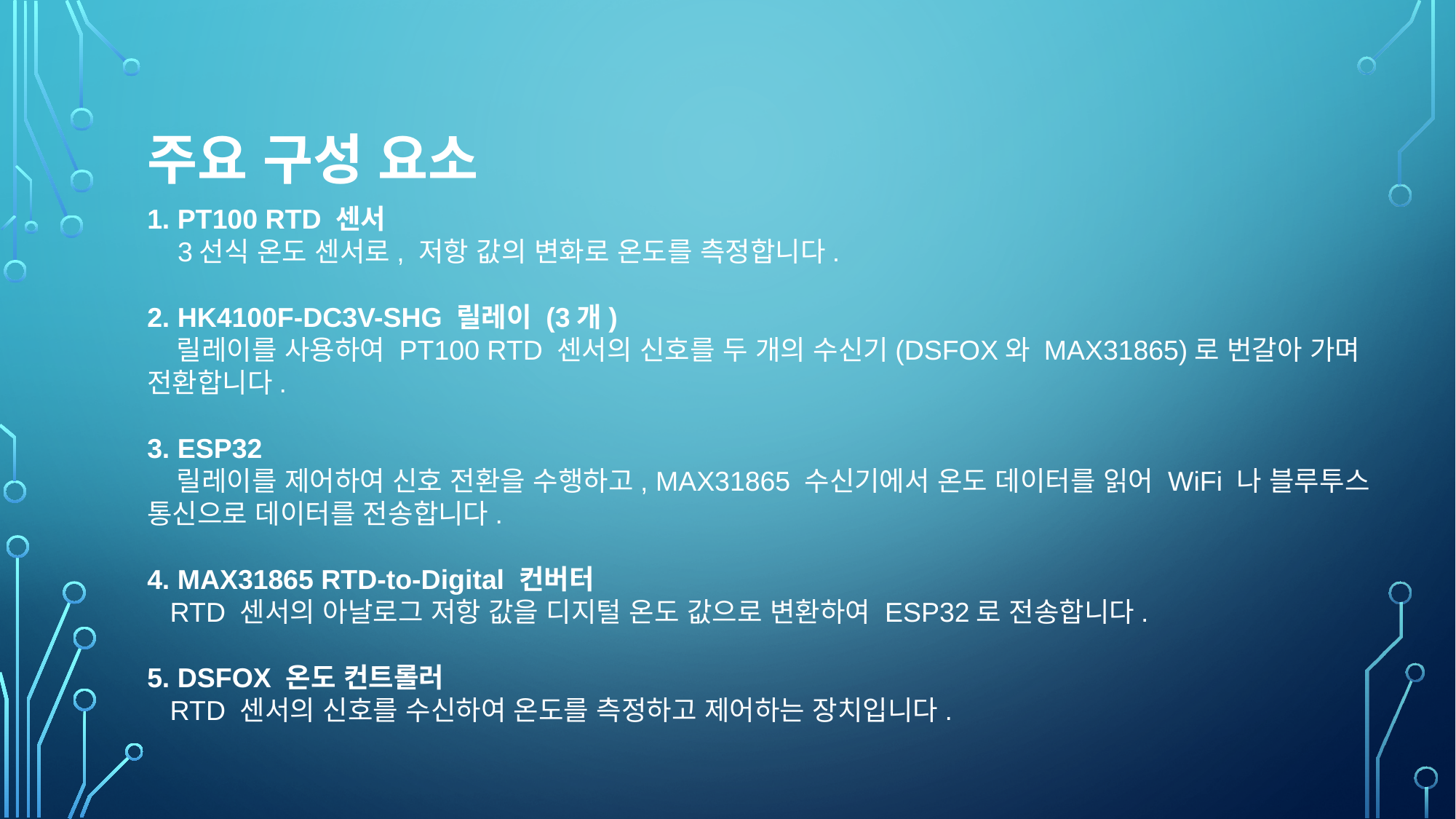

# 주요 구성 요소
1. PT100 RTD 센서
    3선식 온도 센서로, 저항 값의 변화로 온도를 측정합니다.

2. HK4100F-DC3V-SHG 릴레이 (3개)
   릴레이를 사용하여 PT100 RTD 센서의 신호를 두 개의 수신기(DSFOX와 MAX31865)로 번갈아 가며 전환합니다.

3. ESP32
   릴레이를 제어하여 신호 전환을 수행하고, MAX31865 수신기에서 온도 데이터를 읽어 WiFi 나 블루투스 통신으로 데이터를 전송합니다.

4. MAX31865 RTD-to-Digital 컨버터
   RTD 센서의 아날로그 저항 값을 디지털 온도 값으로 변환하여 ESP32로 전송합니다.

5. DSFOX 온도 컨트롤러
   RTD 센서의 신호를 수신하여 온도를 측정하고 제어하는 장치입니다.